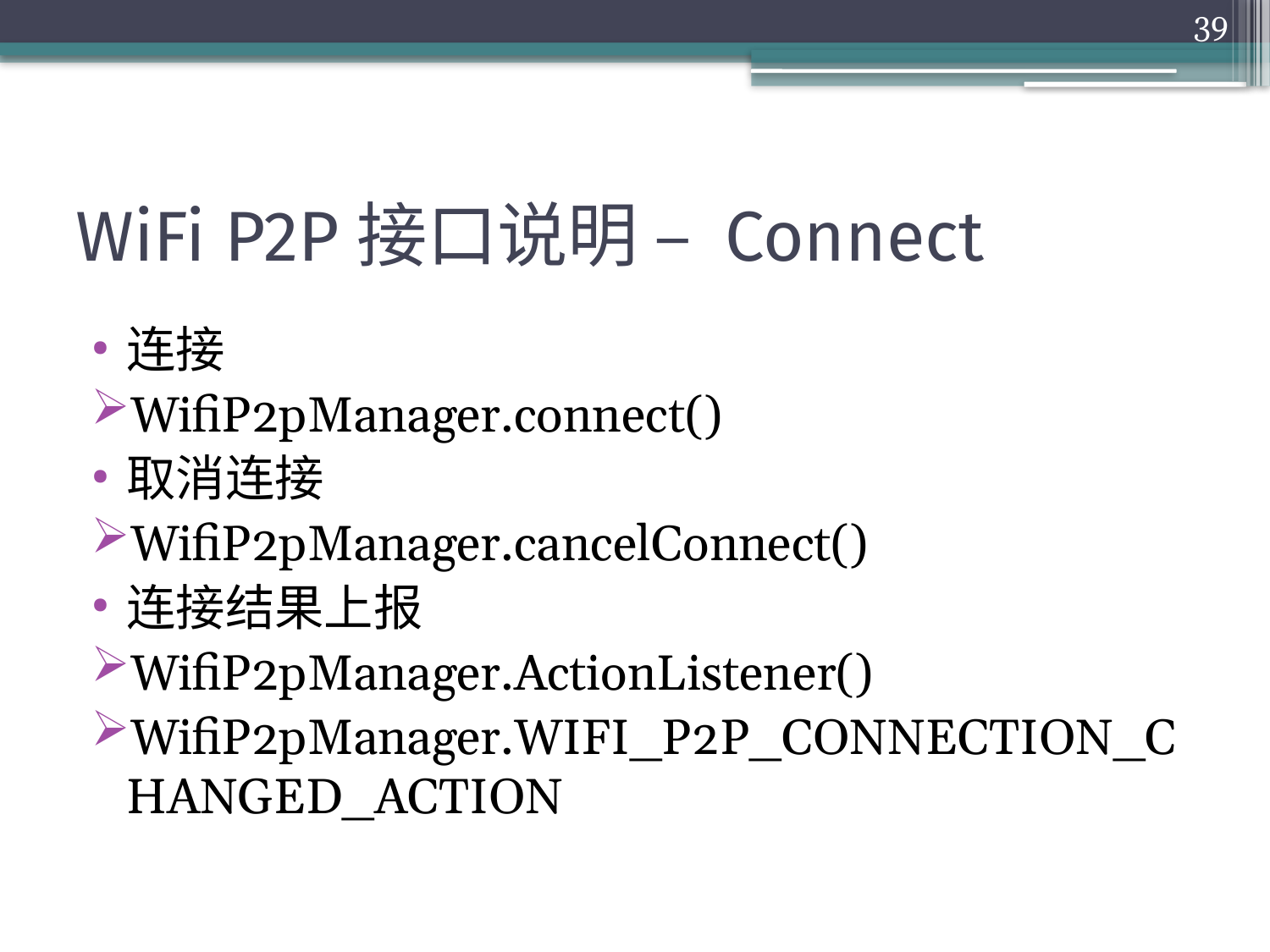

39
# WiFi P2P接口说明 – Connect
连接
WifiP2pManager.connect()
取消连接
WifiP2pManager.cancelConnect()
连接结果上报
WifiP2pManager.ActionListener()
WifiP2pManager.WIFI_P2P_CONNECTION_CHANGED_ACTION